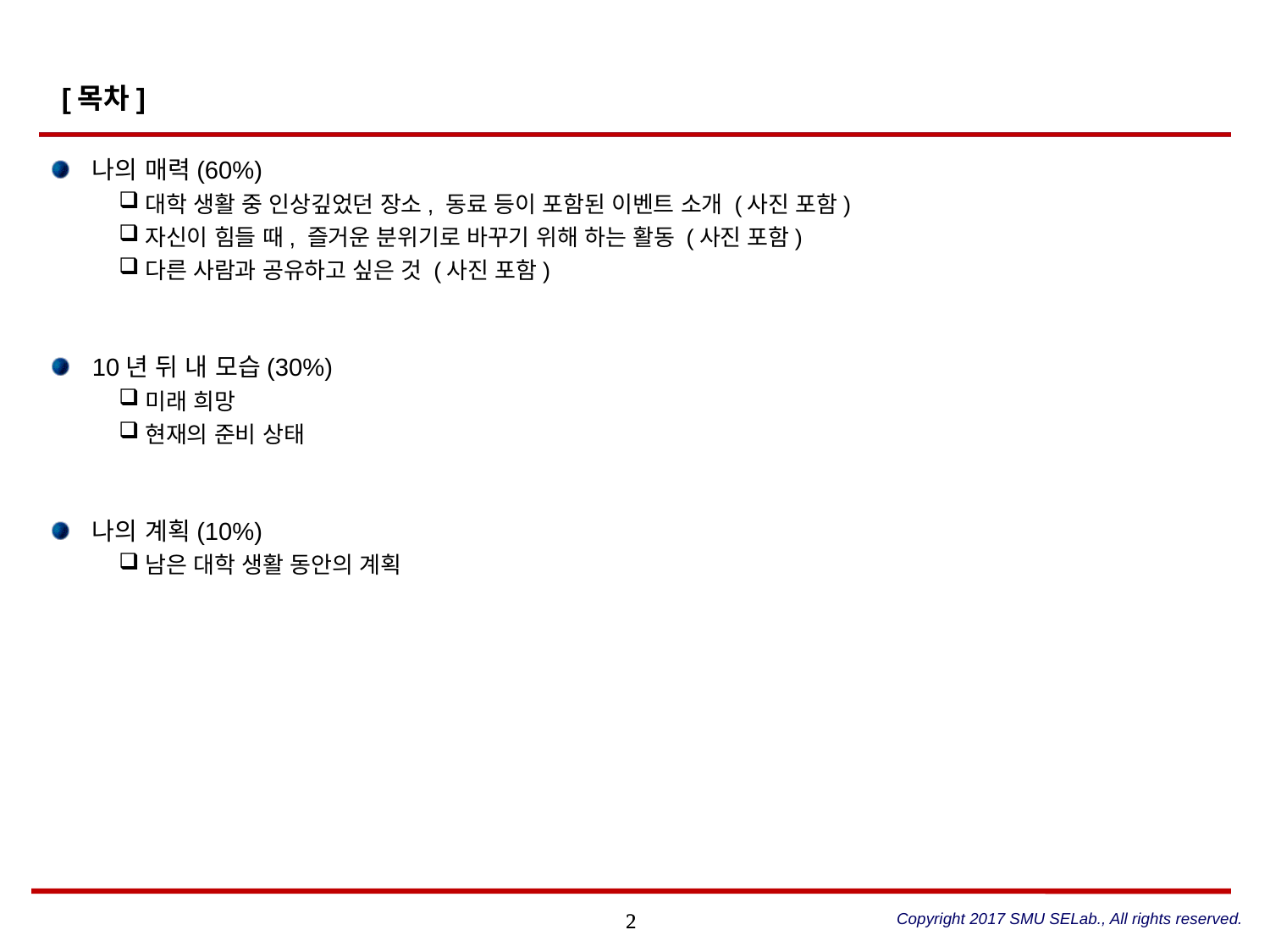

# [목차]
나의 매력(60%)
대학 생활 중 인상깊었던 장소, 동료 등이 포함된 이벤트 소개 (사진 포함)
자신이 힘들 때, 즐거운 분위기로 바꾸기 위해 하는 활동 (사진 포함)
다른 사람과 공유하고 싶은 것 (사진 포함)

10년 뒤 내 모습(30%)
미래 희망
현재의 준비 상태

나의 계획(10%)
남은 대학 생활 동안의 계획

Copyright 2017 SMU SELab., All rights reserved.